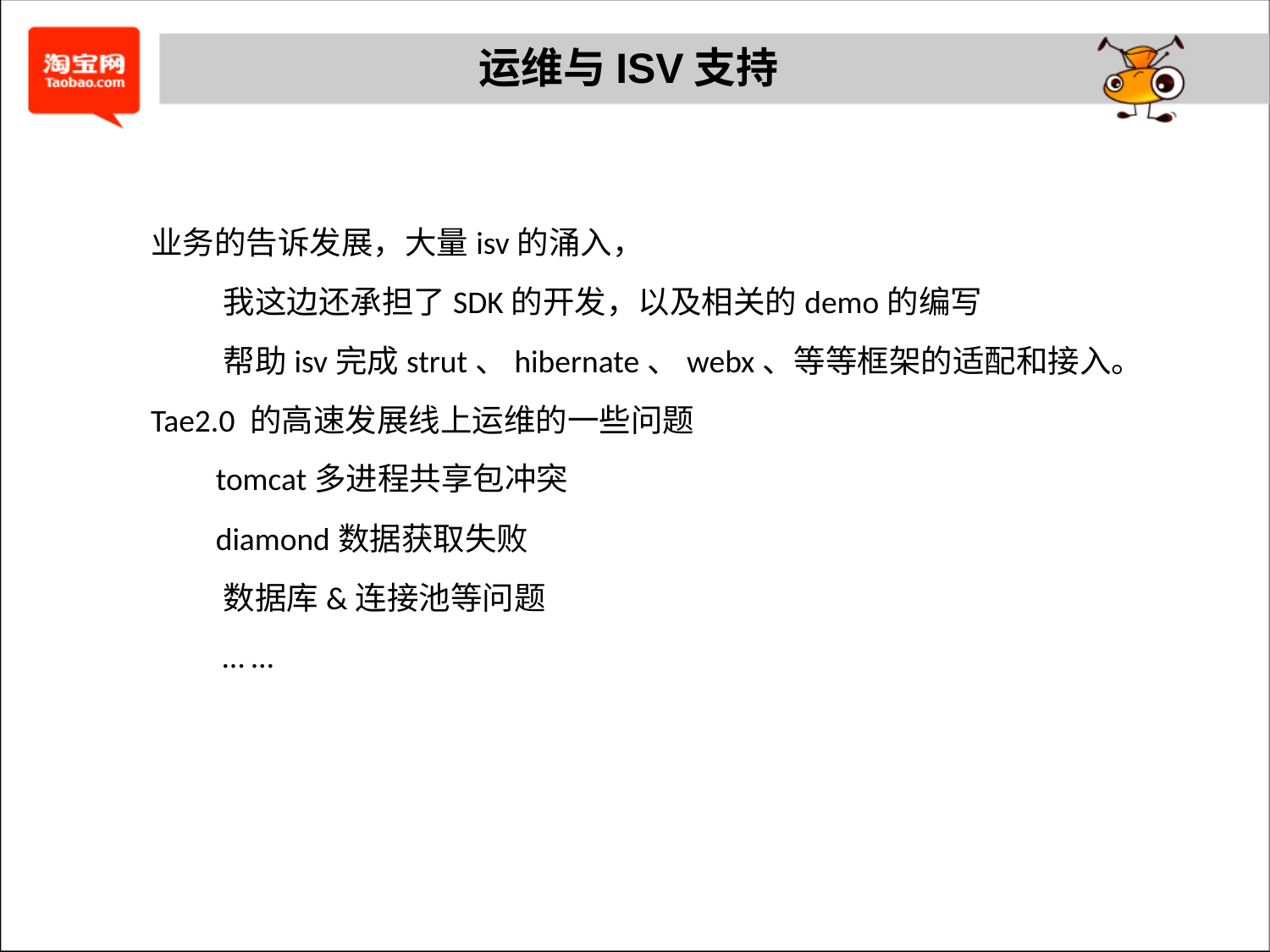

运维与ISV支持
业务的告诉发展，大量isv的涌入，
         我这边还承担了SDK的开发，以及相关的demo的编写
         帮助isv完成strut、hibernate、webx、等等框架的适配和接入。
Tae2.0 的高速发展线上运维的一些问题
         tomcat多进程共享包冲突
         diamond数据获取失败
         数据库&连接池等问题
          … …